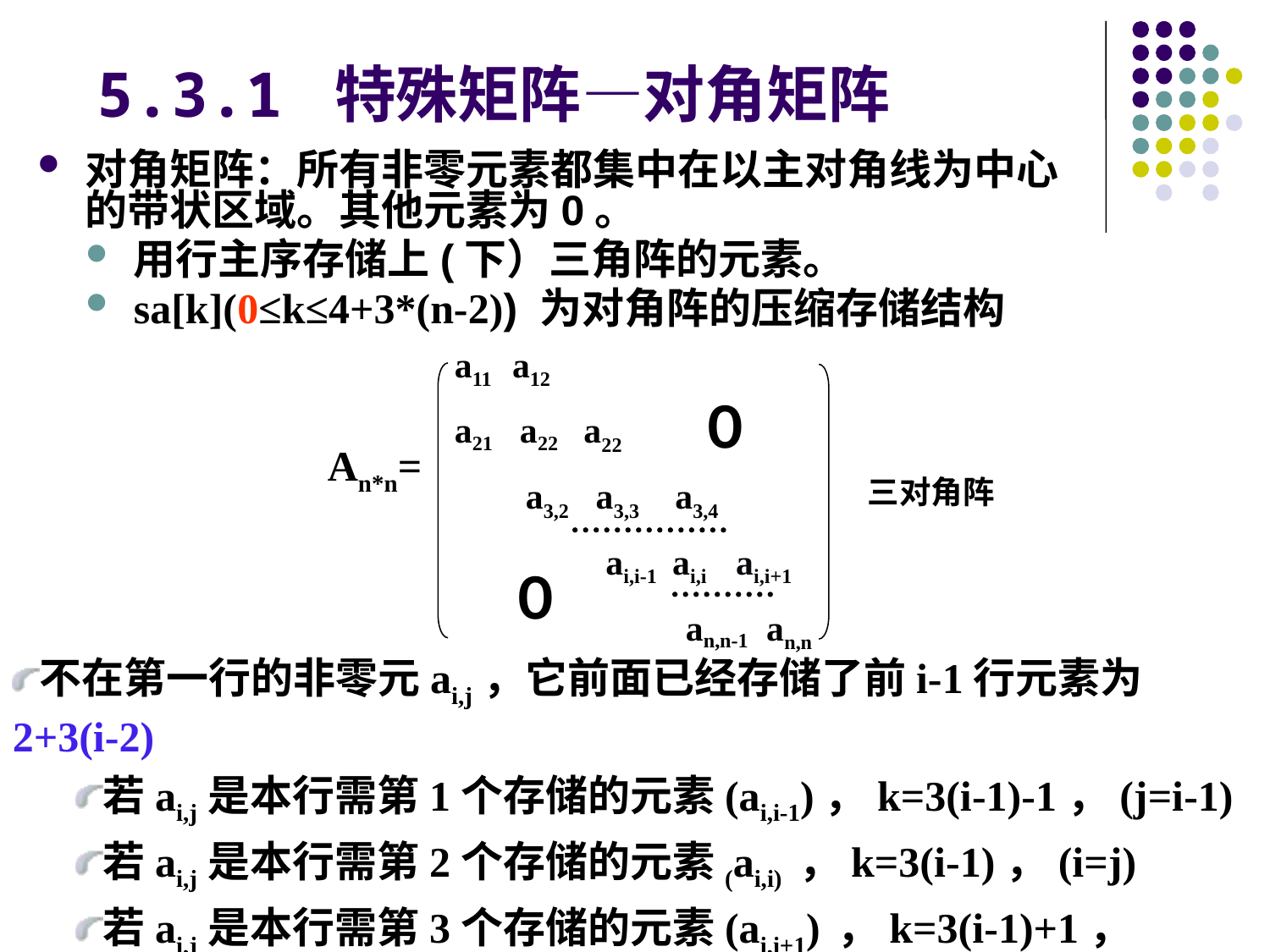

# 5.3.1 特殊矩阵—对角矩阵
对角矩阵：所有非零元素都集中在以主对角线为中心的带状区域。其他元素为0。
用行主序存储上(下）三角阵的元素。
sa[k](0≤k≤4+3*(n-2)) 为对角阵的压缩存储结构

a11    a12
a21   a22     a22
        a3,2   a3,3    a3,4
                 ai,i-1   ai,i     ai,i+1
                          an,n-1  an,n

０
An*n=
三对角阵

０

不在第一行的非零元ai,j，它前面已经存储了前i-1行元素为2+3(i-2)
若ai,j是本行需第1个存储的元素(ai,i-1)，k=3(i-1)-1，(j=i-1)
若ai,j是本行需第2个存储的元素(ai,i) ，k=3(i-1)，(i=j)
若ai,j是本行需第3个存储的元素(ai,i+1) ，k=3(i-1)+1，(j=i+1)
三式合并有k=2(i-1)+j-1。